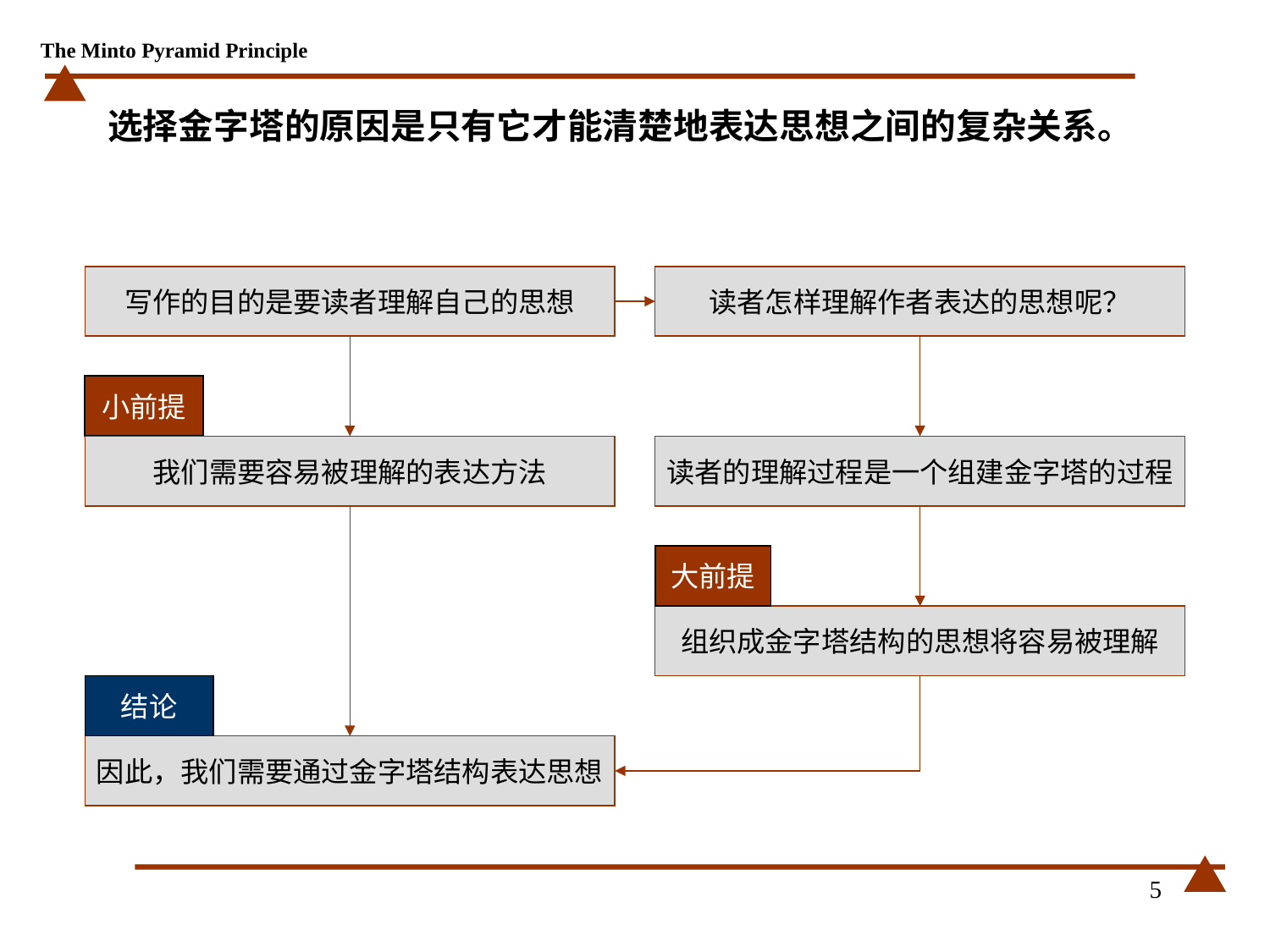

# 选择金字塔的原因是只有它才能清楚地表达思想之间的复杂关系。
写作的目的是要读者理解自己的思想
读者怎样理解作者表达的思想呢？
小前提
我们需要容易被理解的表达方法
读者的理解过程是一个组建金字塔的过程
大前提
组织成金字塔结构的思想将容易被理解
结论
因此，我们需要通过金字塔结构表达思想
5